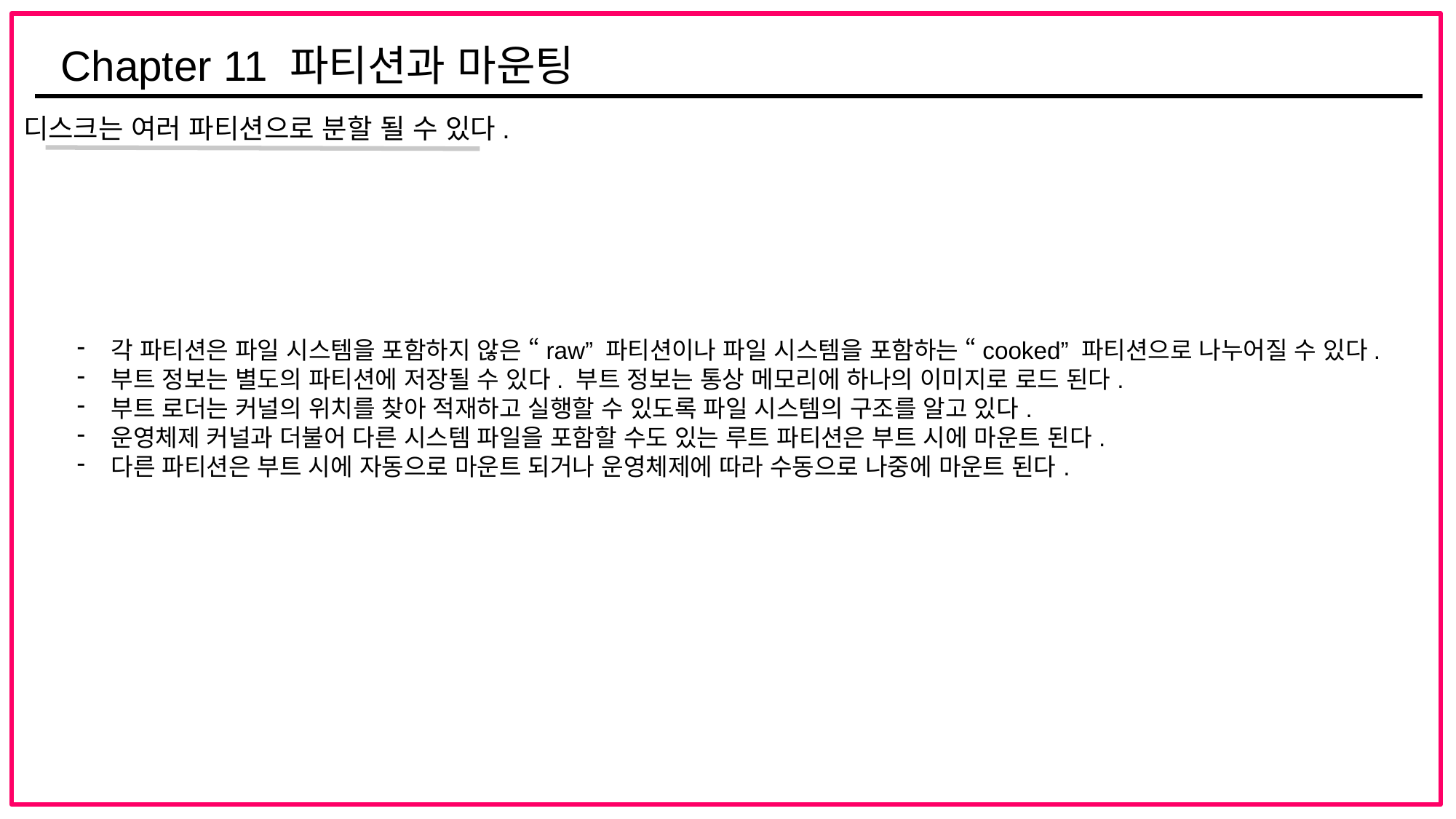

Chapter 11 파티션과 마운팅
디스크는 여러 파티션으로 분할 될 수 있다.
각 파티션은 파일 시스템을 포함하지 않은 “raw” 파티션이나 파일 시스템을 포함하는 “cooked” 파티션으로 나누어질 수 있다.
부트 정보는 별도의 파티션에 저장될 수 있다. 부트 정보는 통상 메모리에 하나의 이미지로 로드 된다.
부트 로더는 커널의 위치를 찾아 적재하고 실행할 수 있도록 파일 시스템의 구조를 알고 있다.
운영체제 커널과 더불어 다른 시스템 파일을 포함할 수도 있는 루트 파티션은 부트 시에 마운트 된다.
다른 파티션은 부트 시에 자동으로 마운트 되거나 운영체제에 따라 수동으로 나중에 마운트 된다.